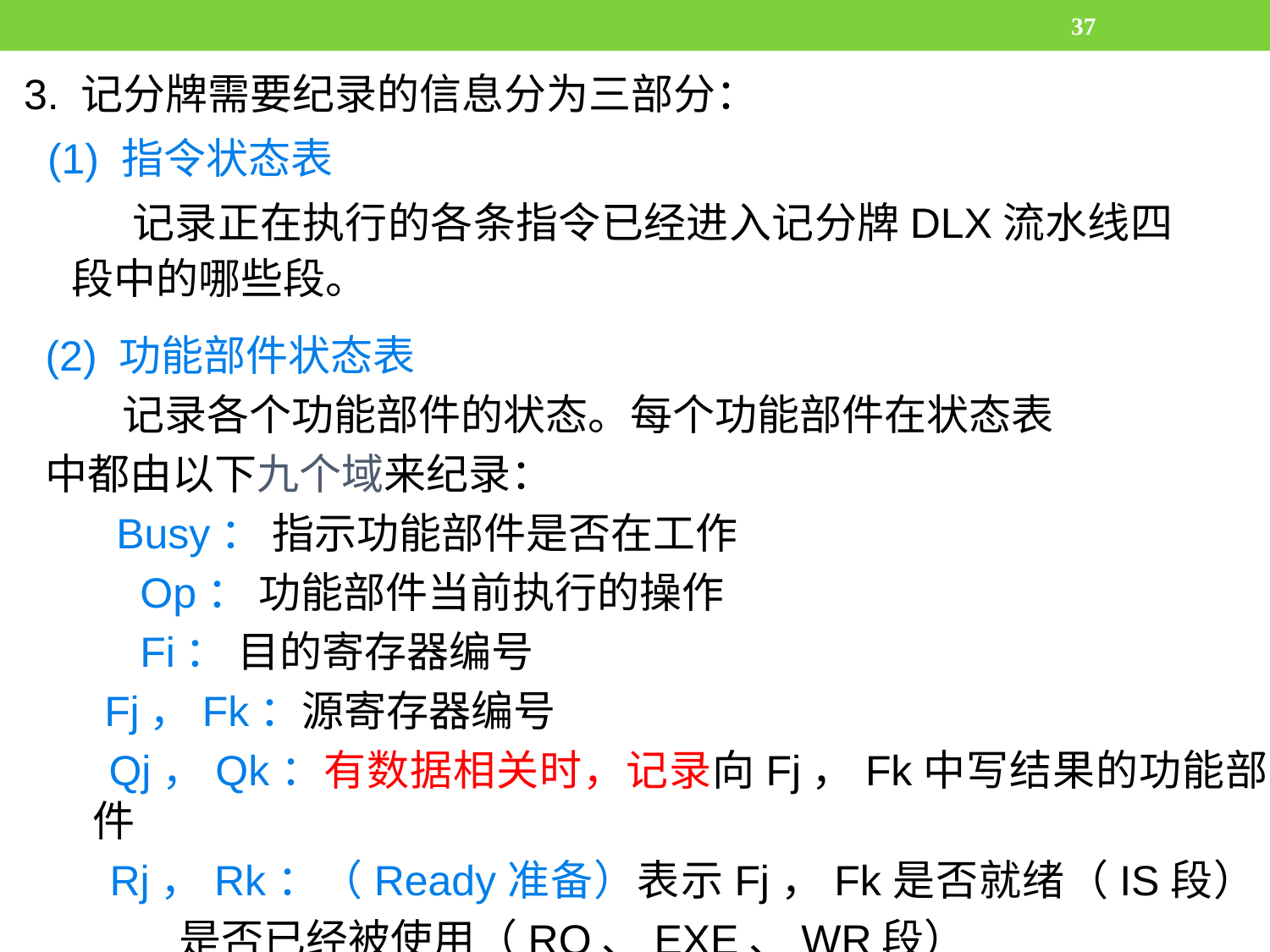

37
3. 记分牌需要纪录的信息分为三部分：
  (1) 指令状态表
          记录正在执行的各条指令已经进入记分牌DLX流水线四段中的哪些段。
(2) 功能部件状态表
       记录各个功能部件的状态。每个功能部件在状态表
中都由以下九个域来纪录：
      Busy： 指示功能部件是否在工作
        Op： 功能部件当前执行的操作
        Fi： 目的寄存器编号
     Fj，Fk：源寄存器编号
     Qj，Qk：有数据相关时，记录向Fj，Fk中写结果的功能部件
     Rj，Rk：（Ready准备）表示Fj，Fk是否就绪（IS段） ，
             是否已经被使用（RO、EXE、WR段）